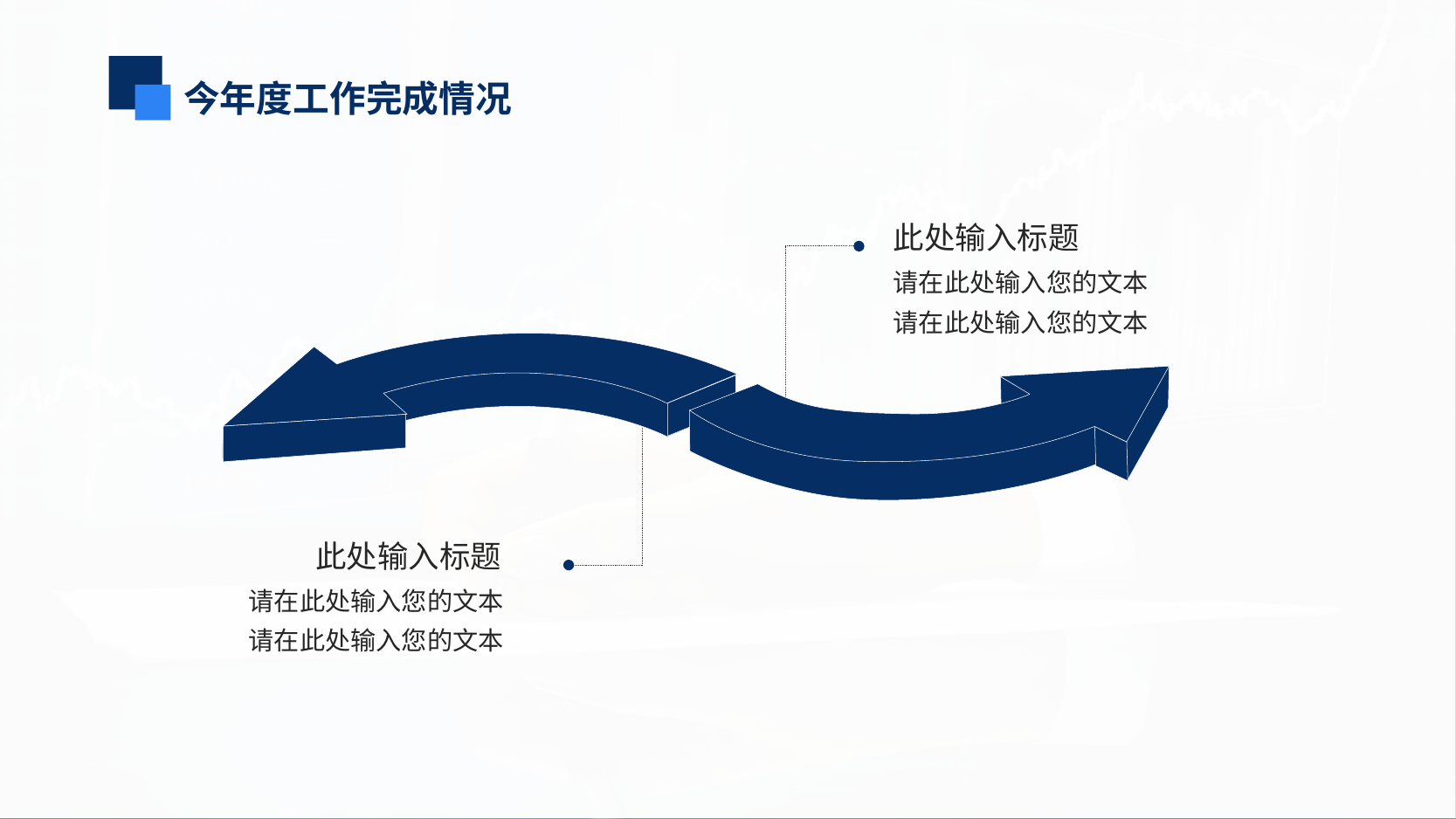

今年度工作完成情况

此处输入标题
请在此处输入您的文本
请在此处输入您的文本

此处输入标题
请在此处输入您的文本
请在此处输入您的文本